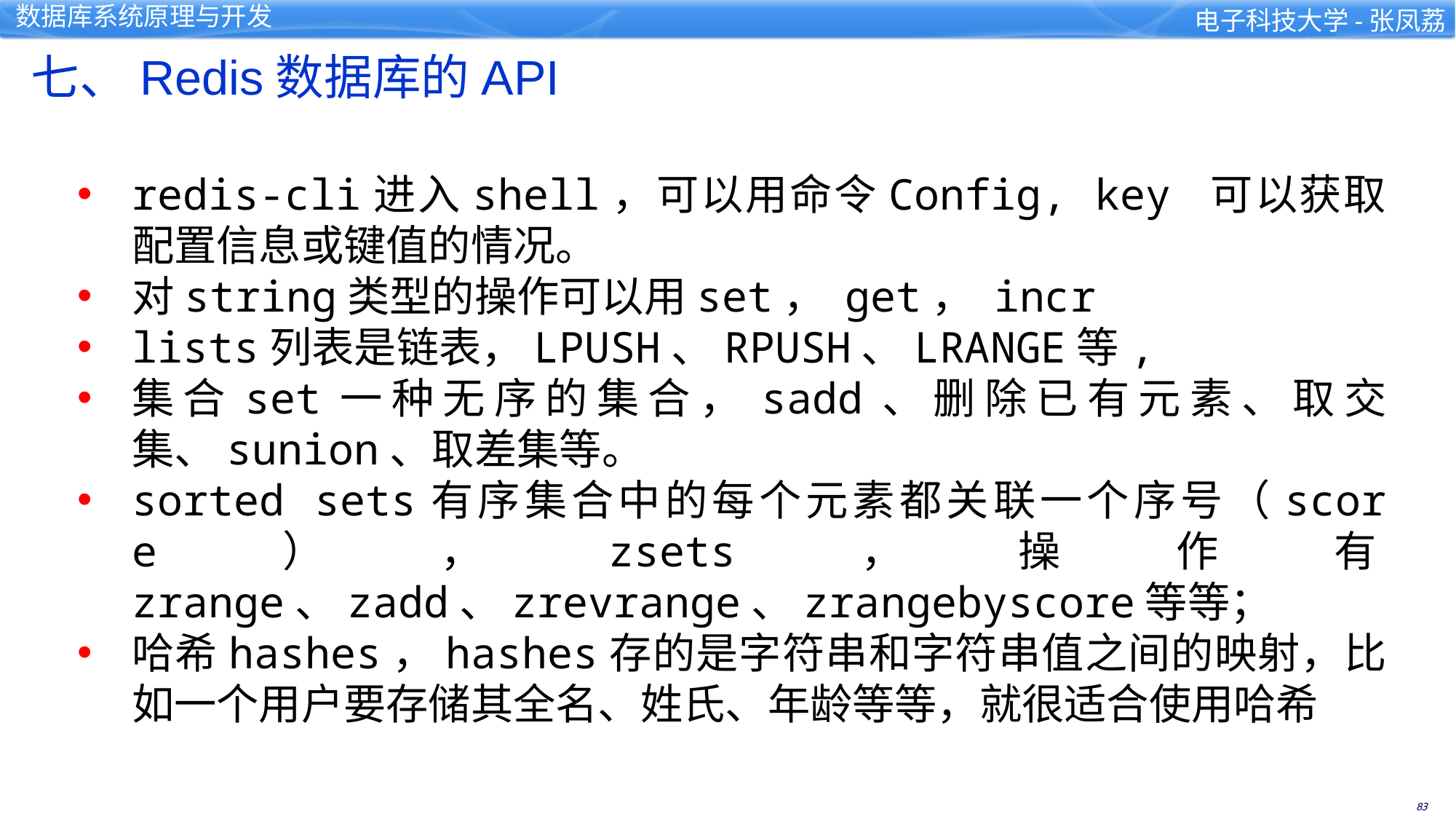

七、Redis数据库的API
redis-cli进入shell，可以用命令Config, key 可以获取配置信息或键值的情况。
对string类型的操作可以用set， get， incr
lists列表是链表，LPUSH、RPUSH、LRANGE等,
集合set一种无序的集合，sadd、删除已有元素、取交集、sunion、取差集等。
sorted sets有序集合中的每个元素都关联一个序号（score），zsets，操作有zrange、zadd、zrevrange、zrangebyscore等等；
哈希hashes，hashes存的是字符串和字符串值之间的映射，比如一个用户要存储其全名、姓氏、年龄等等，就很适合使用哈希